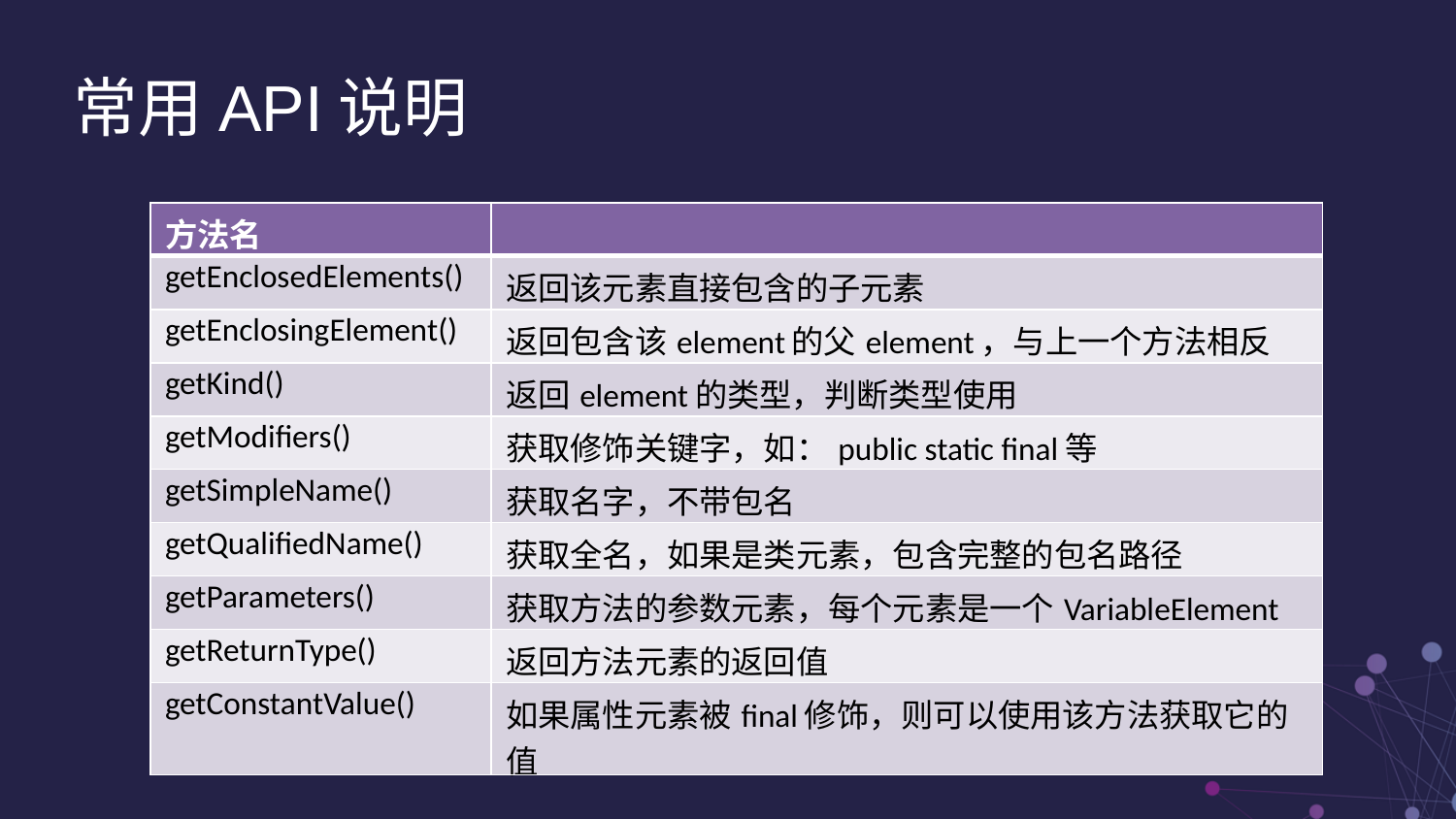

常用API说明
| 方法名 |  |
| --- | --- |
| getEnclosedElements() | 返回该元素直接包含的子元素 |
| getEnclosingElement() | 返回包含该element的父element，与上一个方法相反 |
| getKind() | 返回element的类型，判断类型使用 |
| getModifiers() | 获取修饰关键字，如：public static final等 |
| getSimpleName() | 获取名字，不带包名 |
| getQualifiedName() | 获取全名，如果是类元素，包含完整的包名路径 |
| getParameters() | 获取方法的参数元素，每个元素是一个VariableElement |
| getReturnType() | 返回方法元素的返回值 |
| getConstantValue() | 如果属性元素被final修饰，则可以使用该方法获取它的值 |